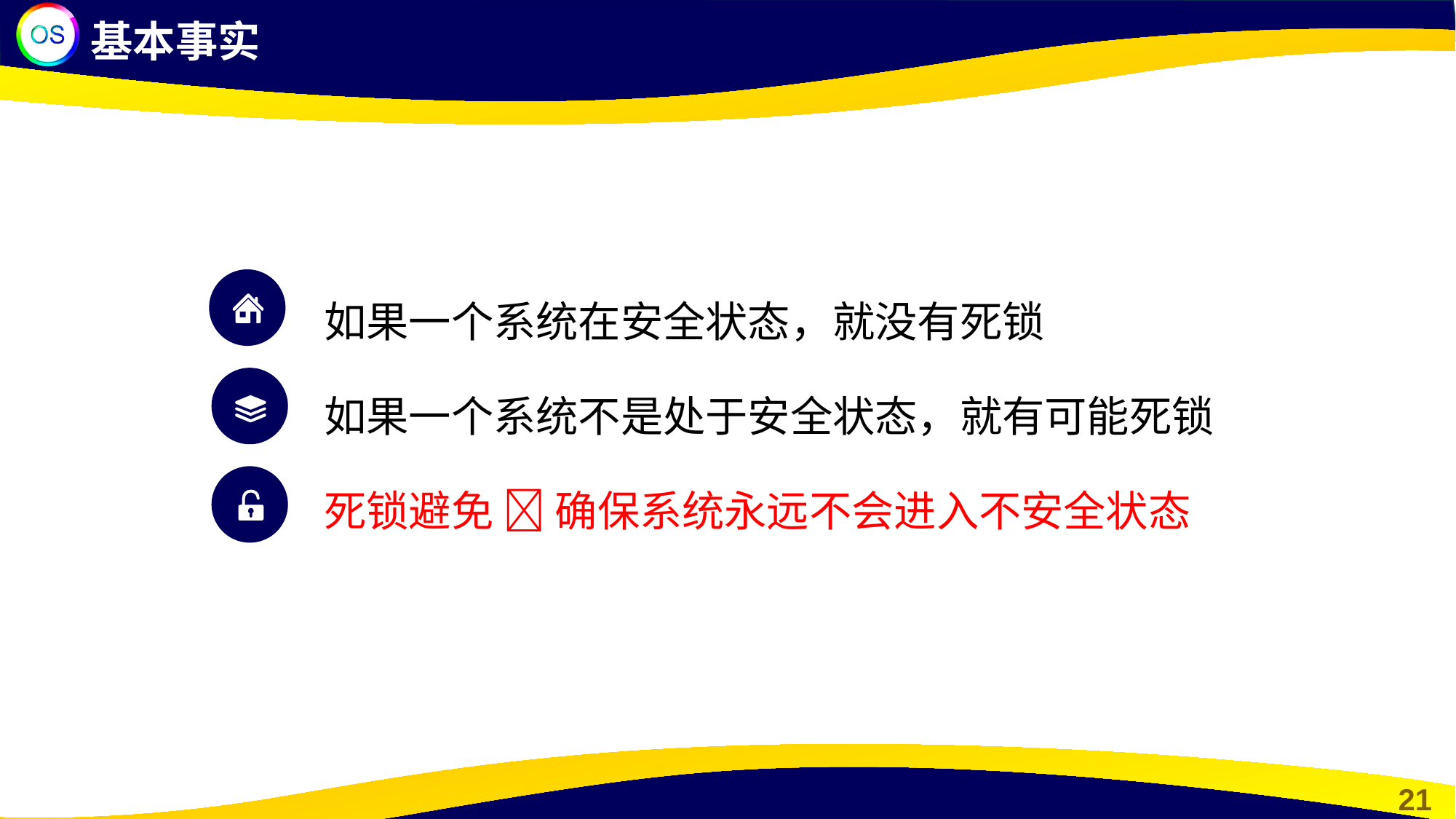

基本事实
如果一个系统在安全状态，就没有死锁
如果一个系统不是处于安全状态，就有可能死锁
死锁避免 ⇒ 确保系统永远不会进入不安全状态